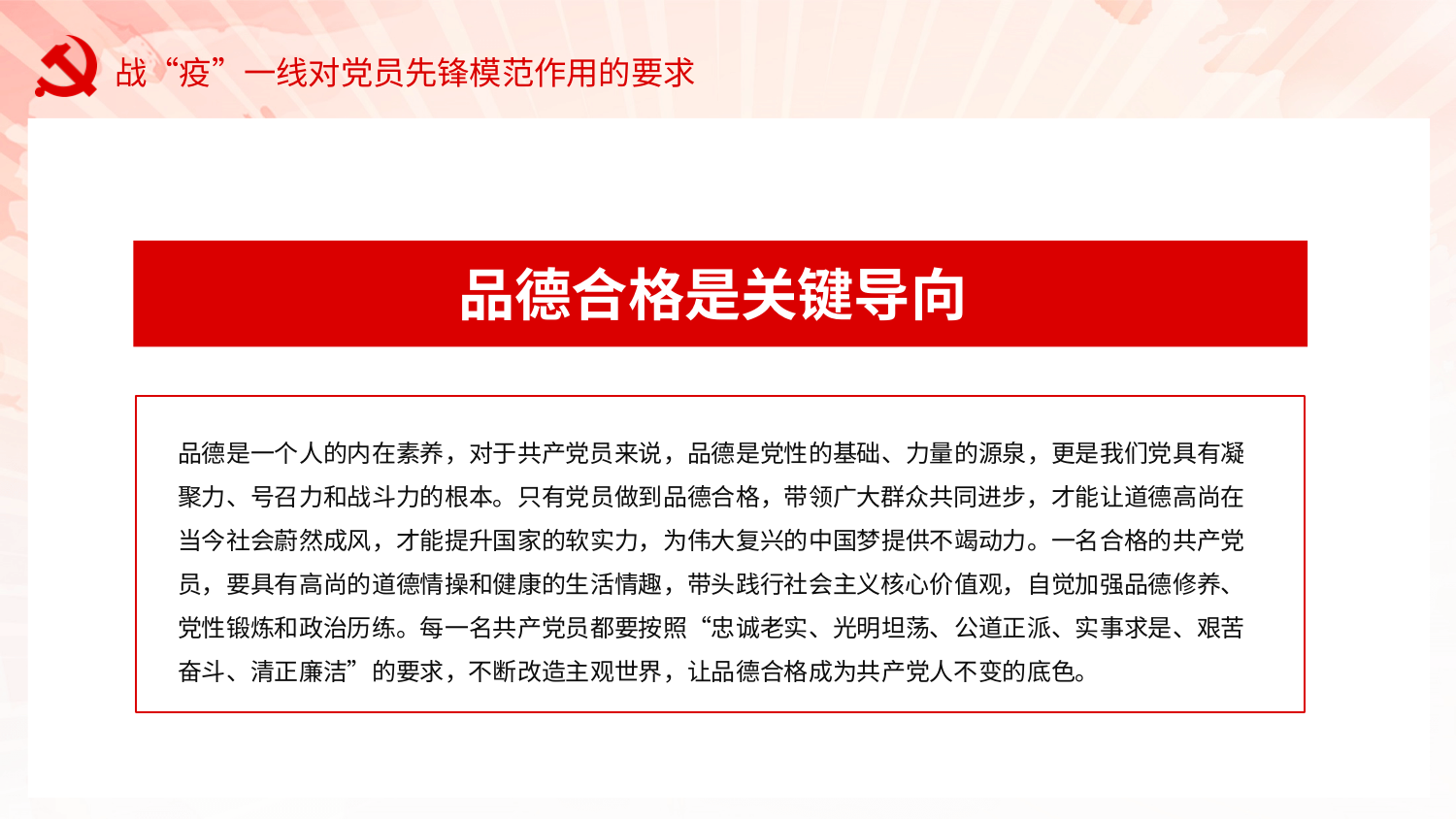

品德合格是关键导向

品德是一个人的内在素养，对于共产党员来说，品德是党性的基础、力量的源泉，更是我们党具有凝聚力、号召力和战斗力的根本。只有党员做到品德合格，带领广大群众共同进步，才能让道德高尚在当今社会蔚然成风，才能提升国家的软实力，为伟大复兴的中国梦提供不竭动力。一名合格的共产党员，要具有高尚的道德情操和健康的生活情趣，带头践行社会主义核心价值观，自觉加强品德修养、党性锻炼和政治历练。每一名共产党员都要按照“忠诚老实、光明坦荡、公道正派、实事求是、艰苦奋斗、清正廉洁”的要求，不断改造主观世界，让品德合格成为共产党人不变的底色。